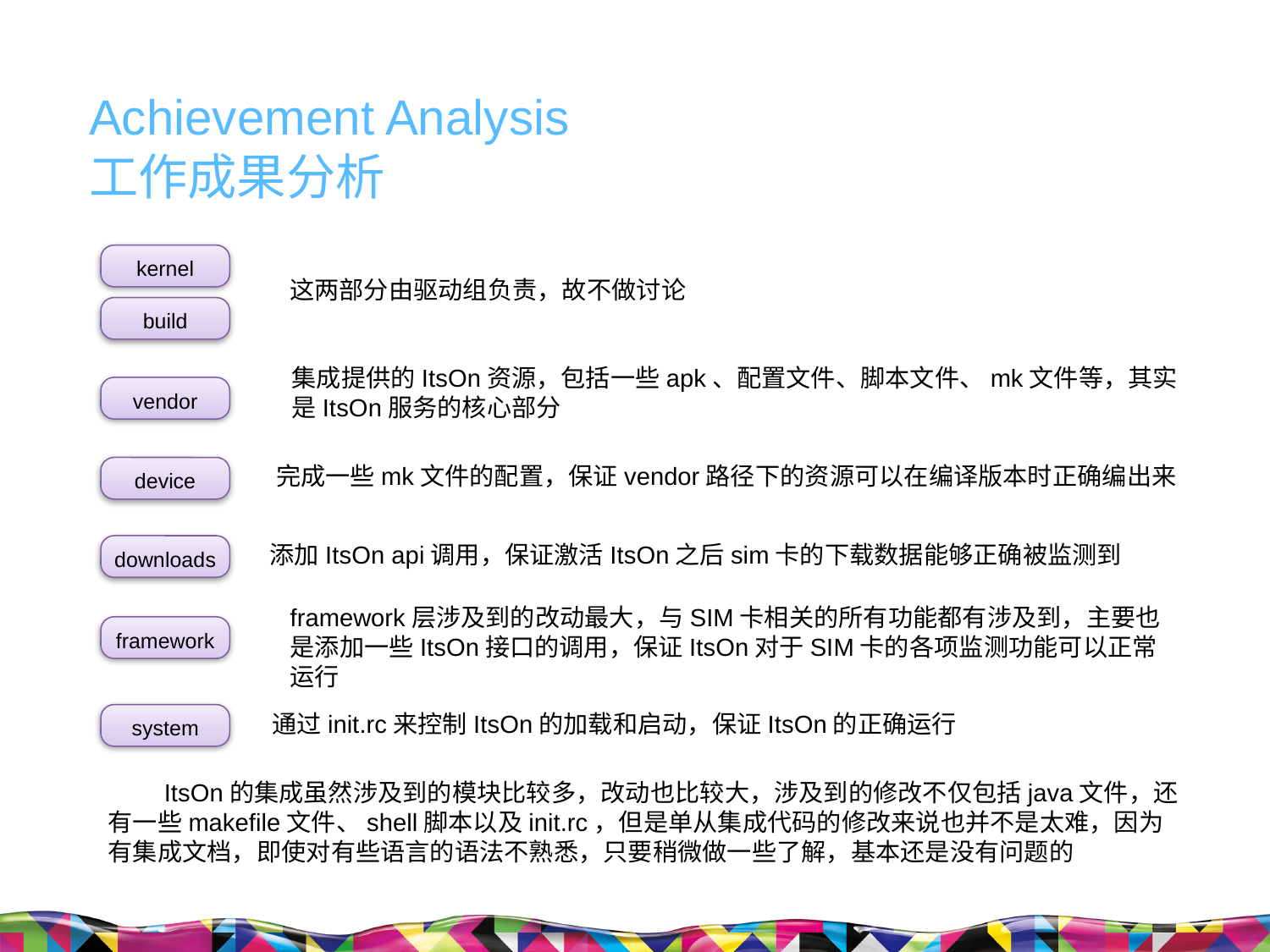

Achievement Analysis
工作成果分析

kernel
这两部分由驱动组负责，故不做讨论

build
集成提供的ItsOn资源，包括一些apk、配置文件、脚本文件、mk文件等，其实是ItsOn服务的核心部分

vendor
完成一些mk文件的配置，保证vendor路径下的资源可以在编译版本时正确编出来

device
添加ItsOn api调用，保证激活ItsOn之后sim卡的下载数据能够正确被监测到

downloads
framework层涉及到的改动最大，与SIM卡相关的所有功能都有涉及到，主要也是添加一些ItsOn接口的调用，保证ItsOn对于SIM卡的各项监测功能可以正常运行

framework
通过init.rc来控制ItsOn的加载和启动，保证ItsOn的正确运行

system
        ItsOn的集成虽然涉及到的模块比较多，改动也比较大，涉及到的修改不仅包括java文件，还有一些makefile文件、shell脚本以及init.rc，但是单从集成代码的修改来说也并不是太难，因为有集成文档，即使对有些语言的语法不熟悉，只要稍微做一些了解，基本还是没有问题的